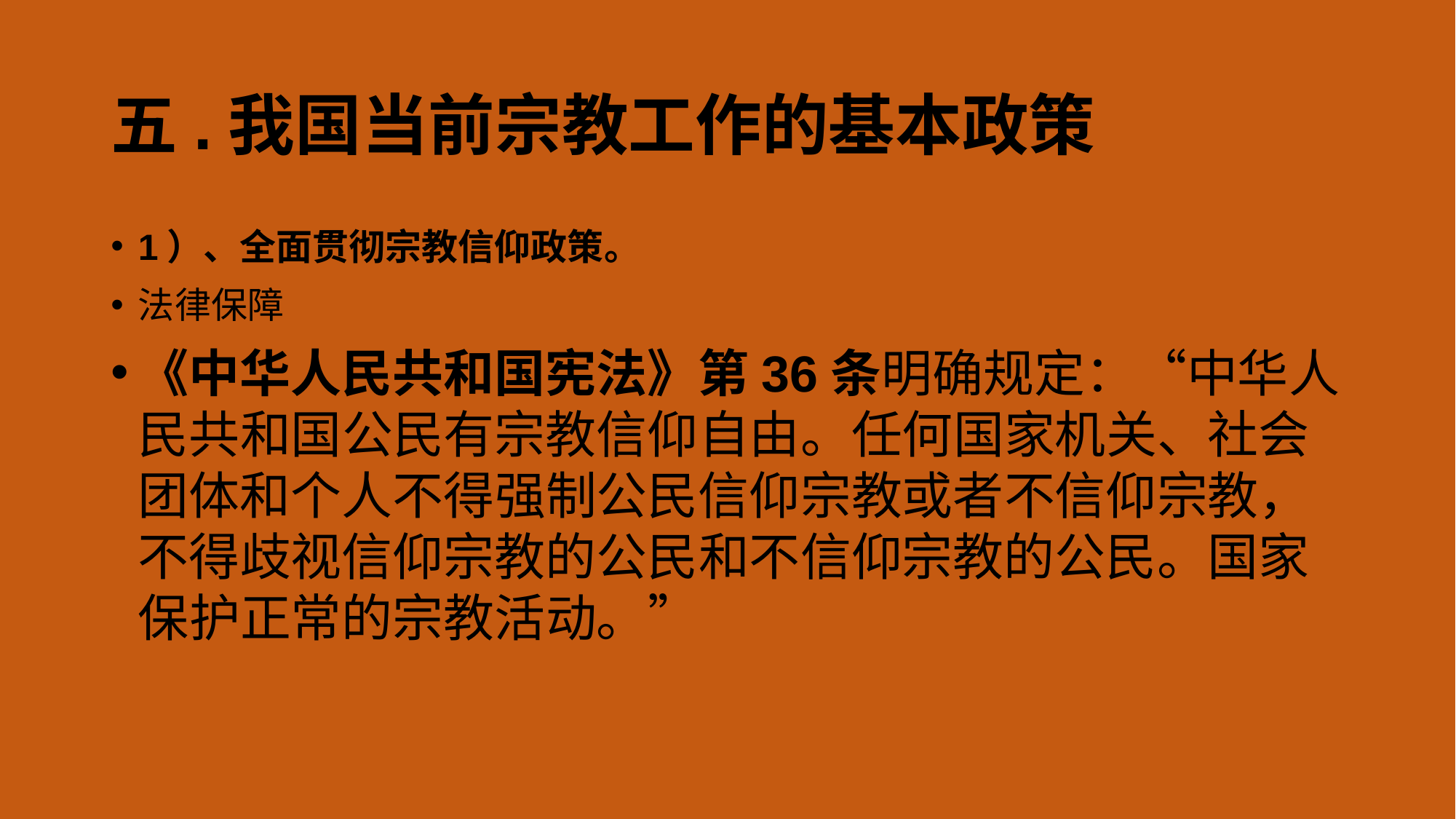

1）、全面贯彻宗教信仰政策。
法律保障
《中华人民共和国宪法》第36条明确规定：“中华人民共和国公民有宗教信仰自由。任何国家机关、社会团体和个人不得强制公民信仰宗教或者不信仰宗教，不得歧视信仰宗教的公民和不信仰宗教的公民。国家保护正常的宗教活动。”

# 五.我国当前宗教工作的基本政策